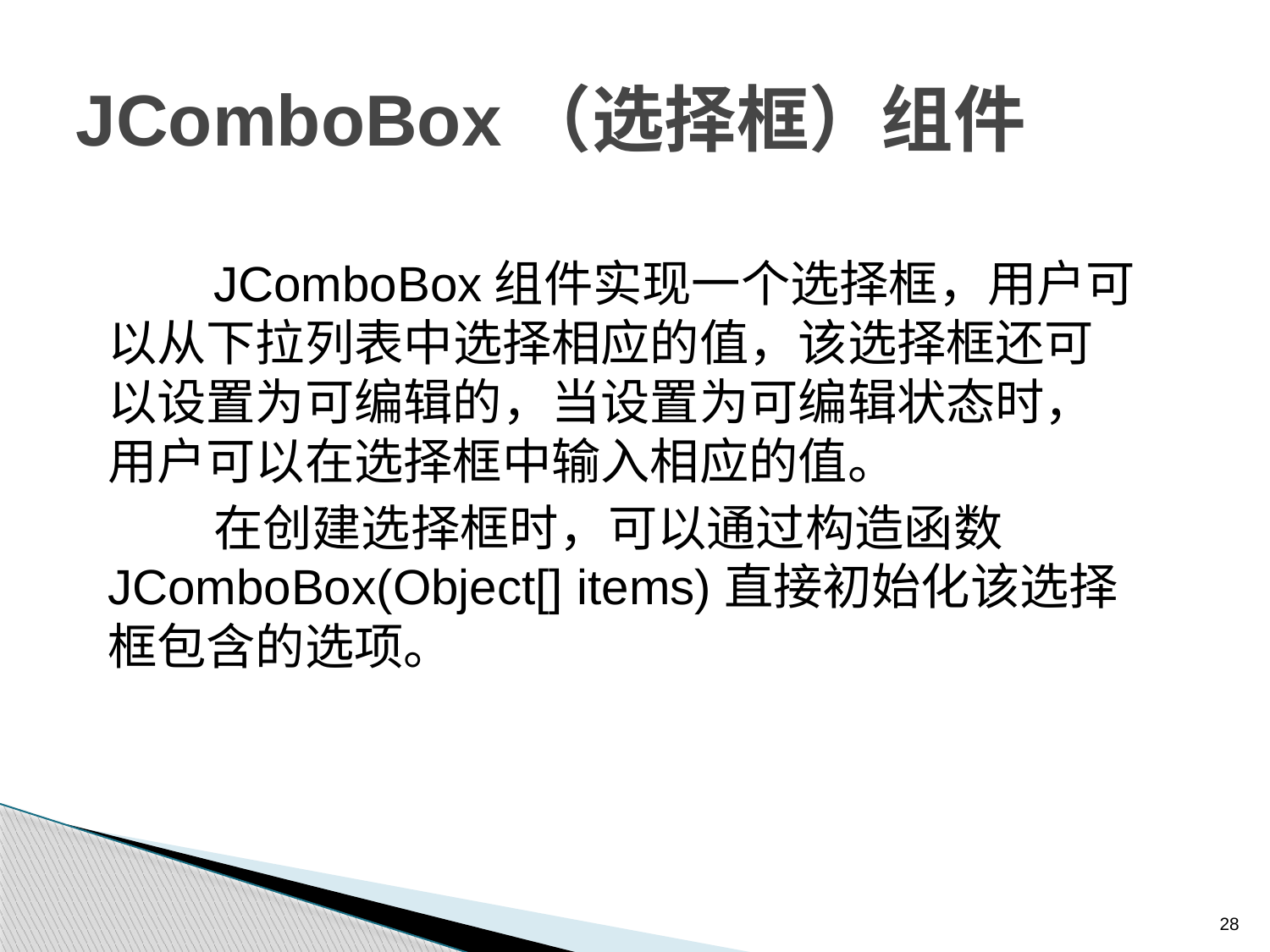

# JComboBox（选择框）组件
JComboBox组件实现一个选择框，用户可以从下拉列表中选择相应的值，该选择框还可以设置为可编辑的，当设置为可编辑状态时，用户可以在选择框中输入相应的值。
在创建选择框时，可以通过构造函数JComboBox(Object[] items)直接初始化该选择框包含的选项。
28